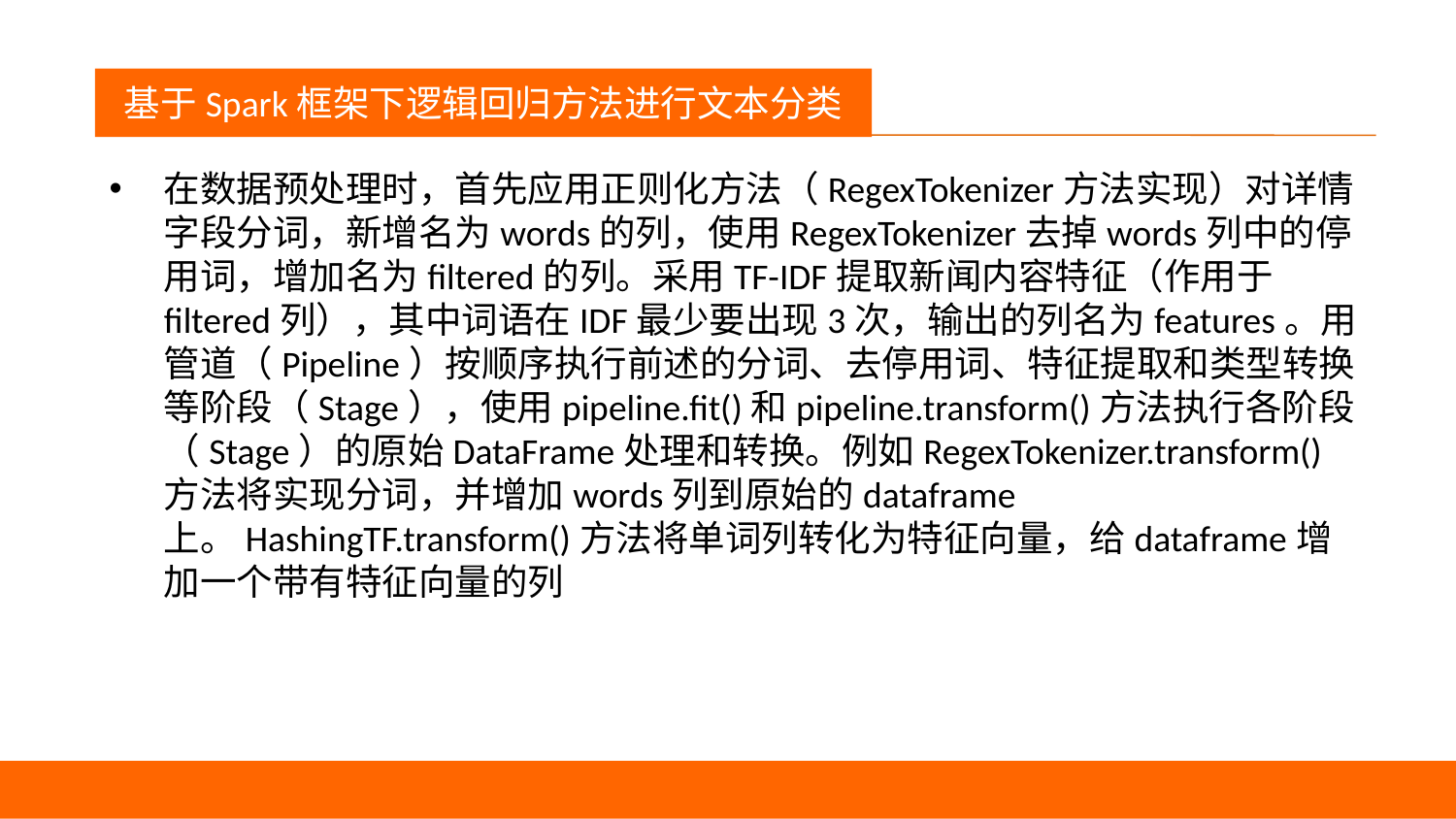

议程
基于Spark框架下逻辑回归方法进行文本分类

在数据预处理时，首先应用正则化方法（RegexTokenizer方法实现）对详情字段分词，新增名为words的列，使用RegexTokenizer去掉words列中的停用词，增加名为filtered的列。采用TF-IDF提取新闻内容特征（作用于filtered列），其中词语在IDF最少要出现3次，输出的列名为features。用管道（Pipeline）按顺序执行前述的分词、去停用词、特征提取和类型转换等阶段（Stage），使用pipeline.fit()和pipeline.transform()方法执行各阶段（Stage）的原始DataFrame处理和转换。例如RegexTokenizer.transform()方法将实现分词，并增加words列到原始的dataframe上。HashingTF.transform()方法将单词列转化为特征向量，给dataframe增加一个带有特征向量的列